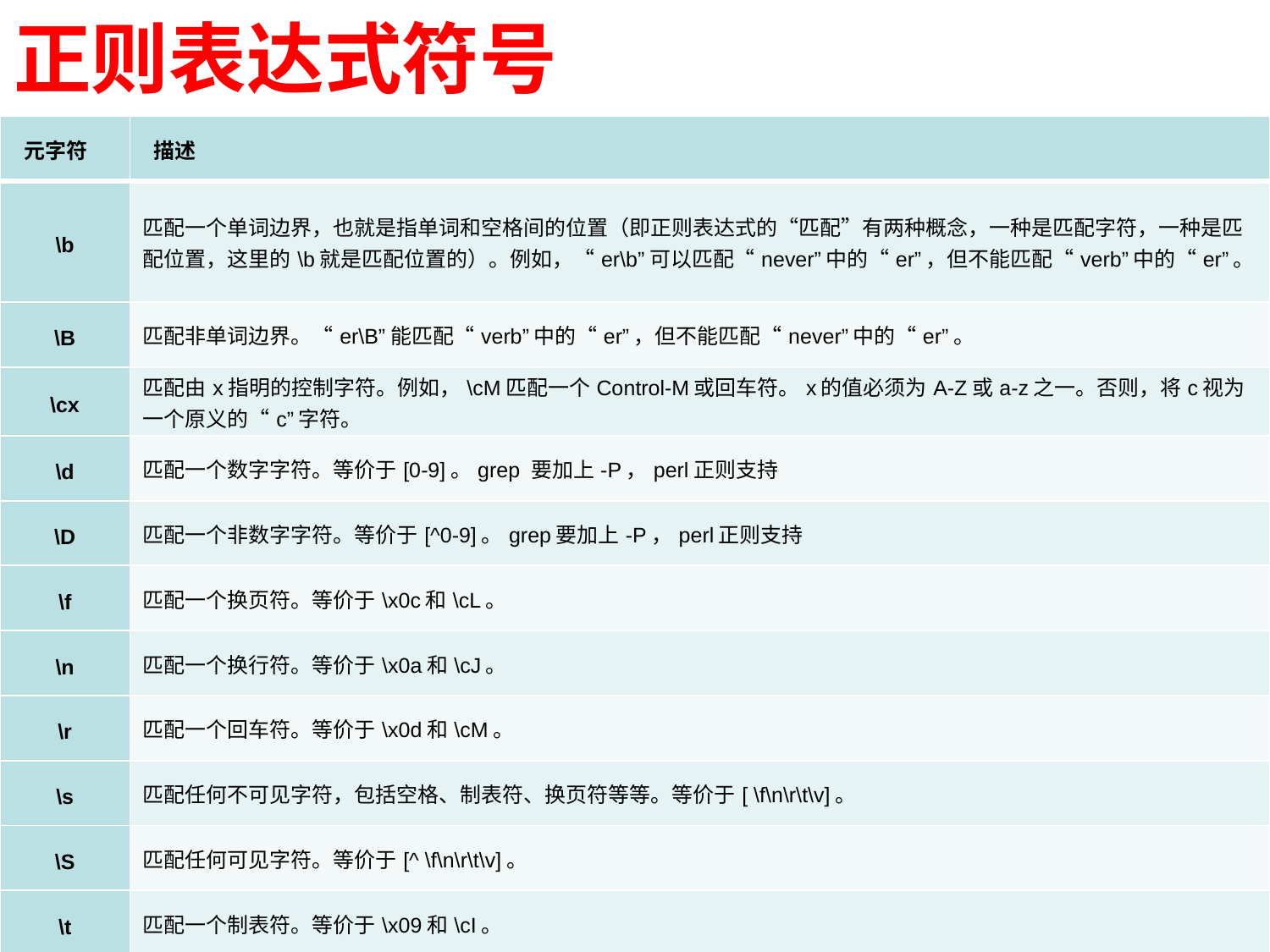

正则表达式符号
| 元字符 | 描述 |
| --- | --- |
| \b | 匹配一个单词边界，也就是指单词和空格间的位置（即正则表达式的“匹配”有两种概念，一种是匹配字符，一种是匹配位置，这里的\b就是匹配位置的）。例如，“er\b”可以匹配“never”中的“er”，但不能匹配“verb”中的“er”。 |
| \B | 匹配非单词边界。“er\B”能匹配“verb”中的“er”，但不能匹配“never”中的“er”。 |
| \cx | 匹配由x指明的控制字符。例如，\cM匹配一个Control-M或回车符。x的值必须为A-Z或a-z之一。否则，将c视为一个原义的“c”字符。 |
| \d | 匹配一个数字字符。等价于[0-9]。grep 要加上-P，perl正则支持 |
| \D | 匹配一个非数字字符。等价于[^0-9]。grep要加上-P，perl正则支持 |
| \f | 匹配一个换页符。等价于\x0c和\cL。 |
| \n | 匹配一个换行符。等价于\x0a和\cJ。 |
| \r | 匹配一个回车符。等价于\x0d和\cM。 |
| \s | 匹配任何不可见字符，包括空格、制表符、换页符等等。等价于[ \f\n\r\t\v]。 |
| \S | 匹配任何可见字符。等价于[^ \f\n\r\t\v]。 |
| \t | 匹配一个制表符。等价于\x09和\cI。 |